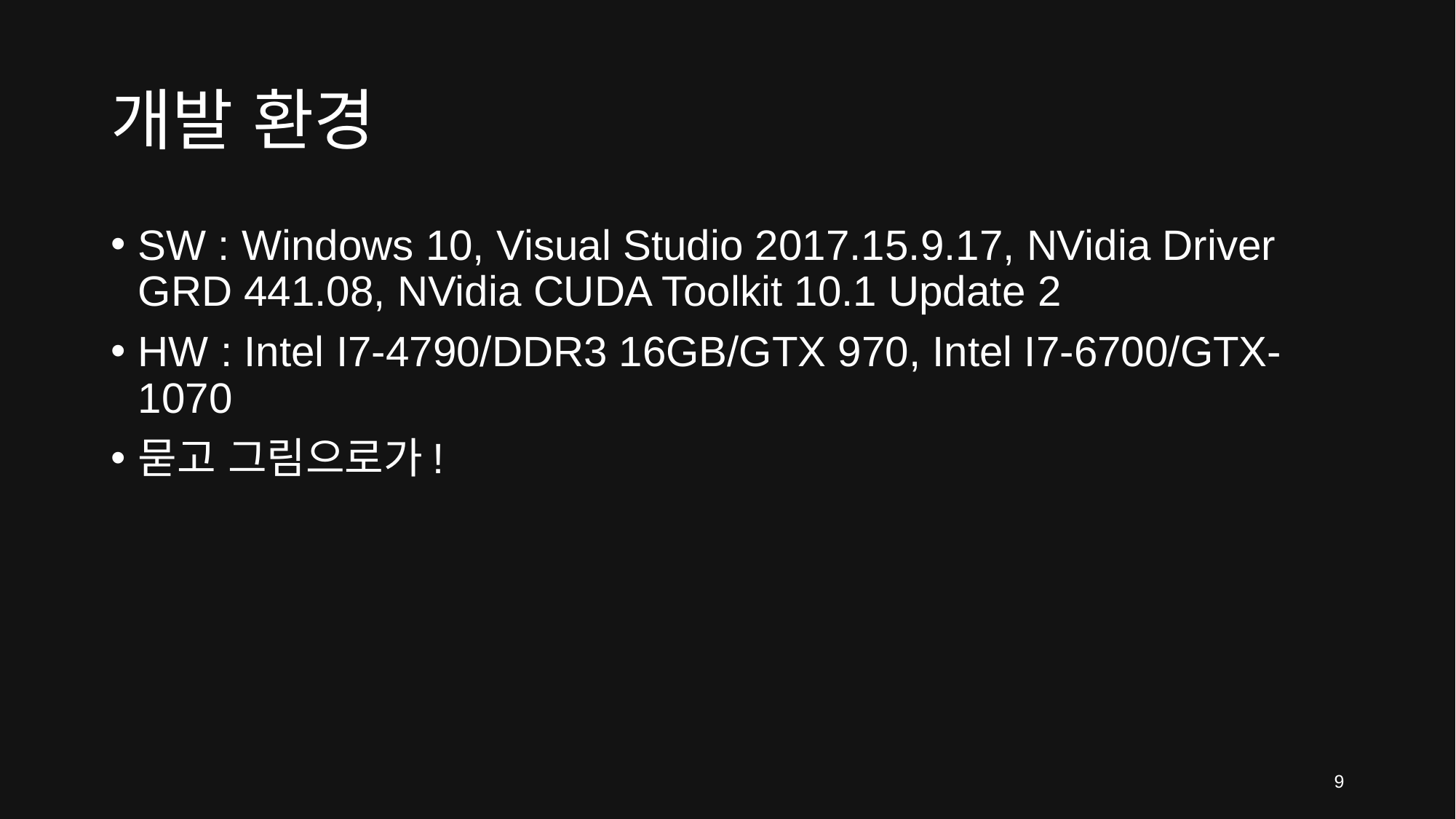

# 개발 환경
SW : Windows 10, Visual Studio 2017.15.9.17, NVidia Driver GRD 441.08, NVidia CUDA Toolkit 10.1 Update 2
HW : Intel I7-4790/DDR3 16GB/GTX 970, Intel I7-6700/GTX-1070
묻고 그림으로가!
9